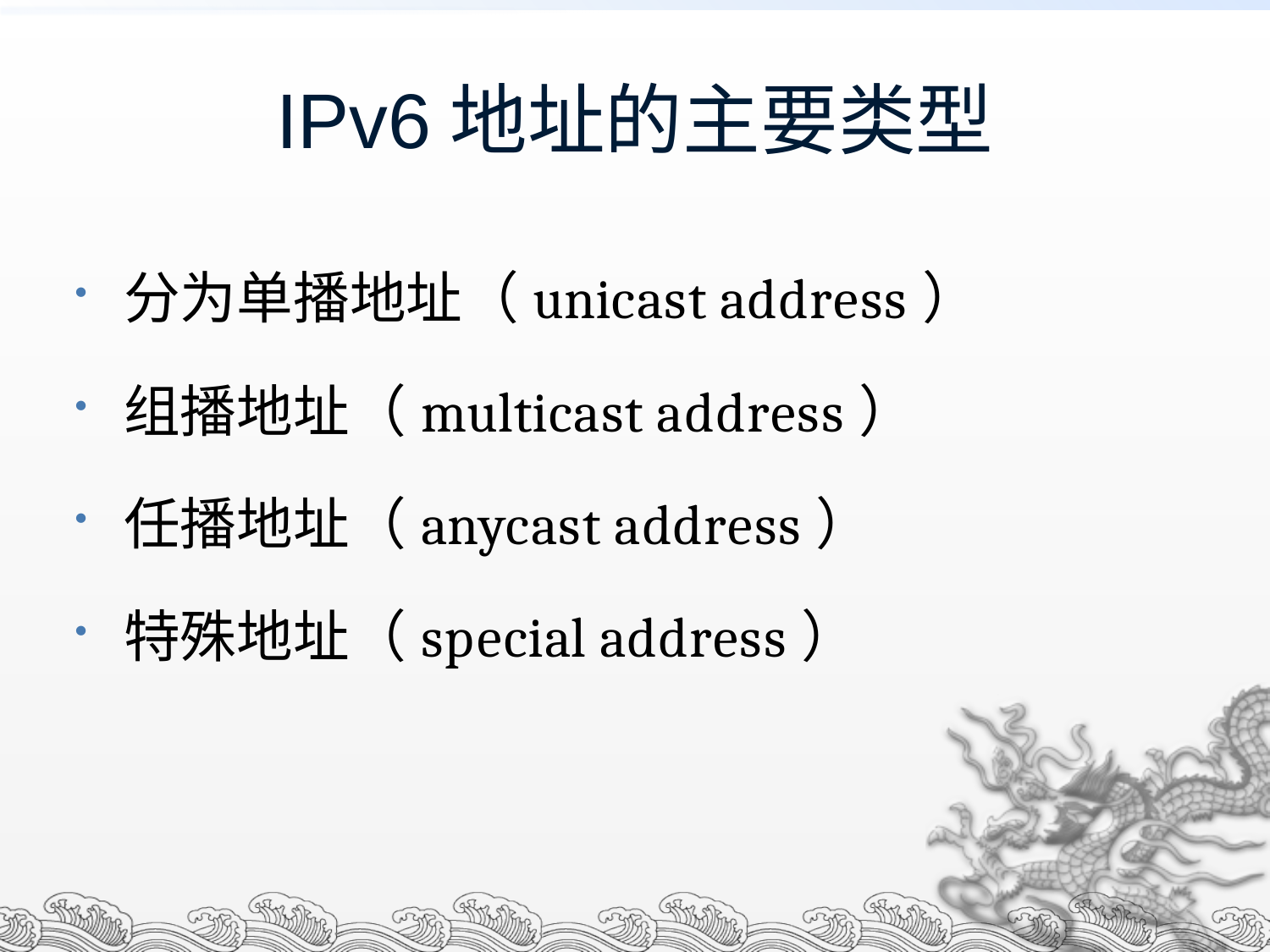

# IPv6地址的主要类型
分为单播地址（unicast address）
组播地址（multicast address）
任播地址（anycast address）
特殊地址（special address）